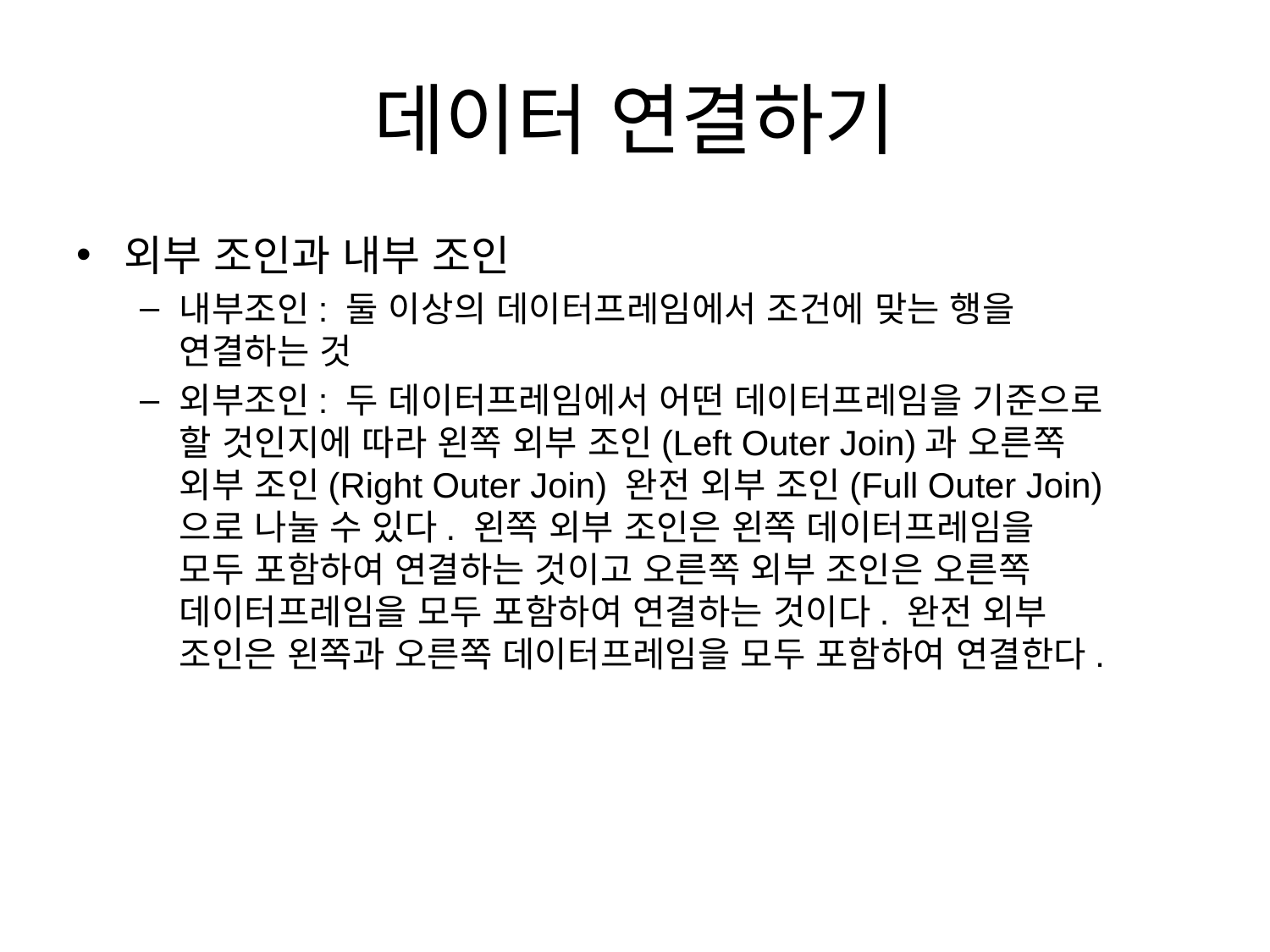

# 데이터 연결하기
외부 조인과 내부 조인
내부조인: 둘 이상의 데이터프레임에서 조건에 맞는 행을 연결하는 것
외부조인: 두 데이터프레임에서 어떤 데이터프레임을 기준으로 할 것인지에 따라 왼쪽 외부 조인(Left Outer Join)과 오른쪽 외부 조인(Right Outer Join) 완전 외부 조인(Full Outer Join)으로 나눌 수 있다. 왼쪽 외부 조인은 왼쪽 데이터프레임을 모두 포함하여 연결하는 것이고 오른쪽 외부 조인은 오른쪽 데이터프레임을 모두 포함하여 연결하는 것이다. 완전 외부 조인은 왼쪽과 오른쪽 데이터프레임을 모두 포함하여 연결한다.